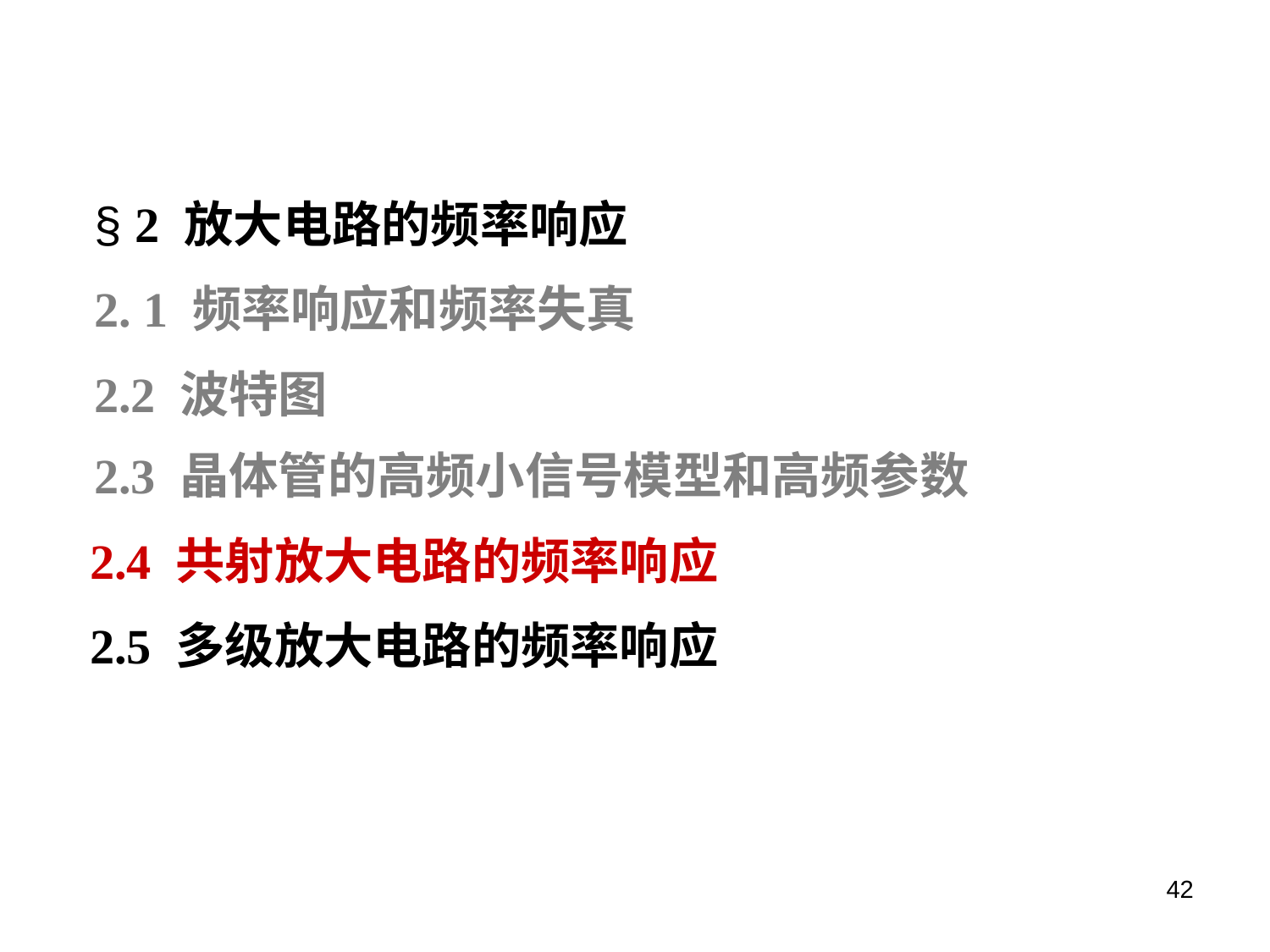

§ 2 放大电路的频率响应
2. 1 频率响应和频率失真
2.2 波特图
2.3 晶体管的高频小信号模型和高频参数
2.4 共射放大电路的频率响应
2.5 多级放大电路的频率响应
42